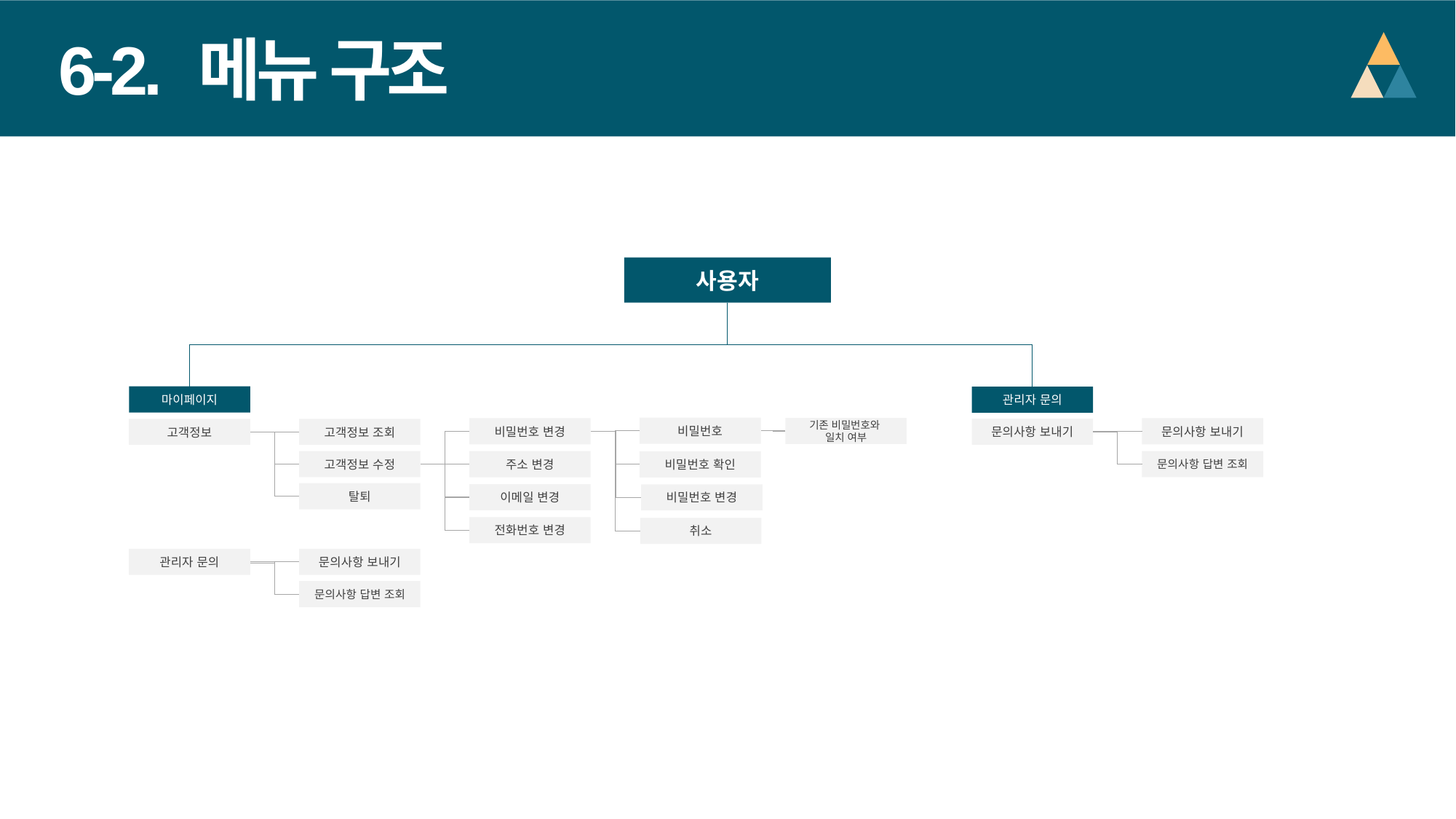

6-2. 메뉴 구조

사용자
마이페이지
관리자 문의
비밀번호
기존 비밀번호와
일치 여부
비밀번호 변경
문의사항 보내기
문의사항 보내기
고객정보
고객정보 조회
고객정보 수정
문의사항 답변 조회
주소 변경
비밀번호 확인
탈퇴
이메일 변경
비밀번호 변경
전화번호 변경
취소
문의사항 보내기
관리자 문의
문의사항 답변 조회